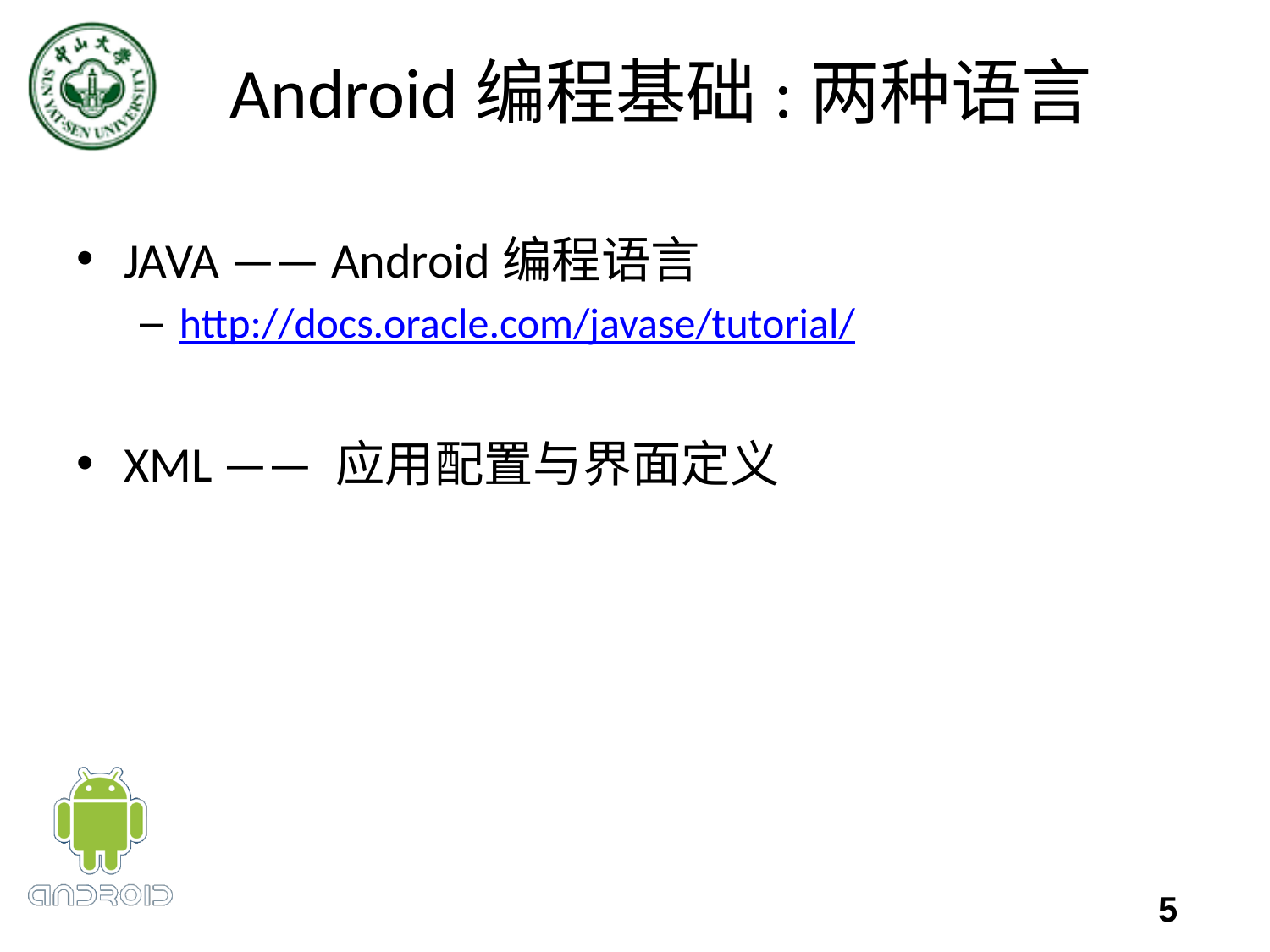

# Android编程基础:两种语言
JAVA —— Android编程语言
http://docs.oracle.com/javase/tutorial/

XML —— 应用配置与界面定义

5